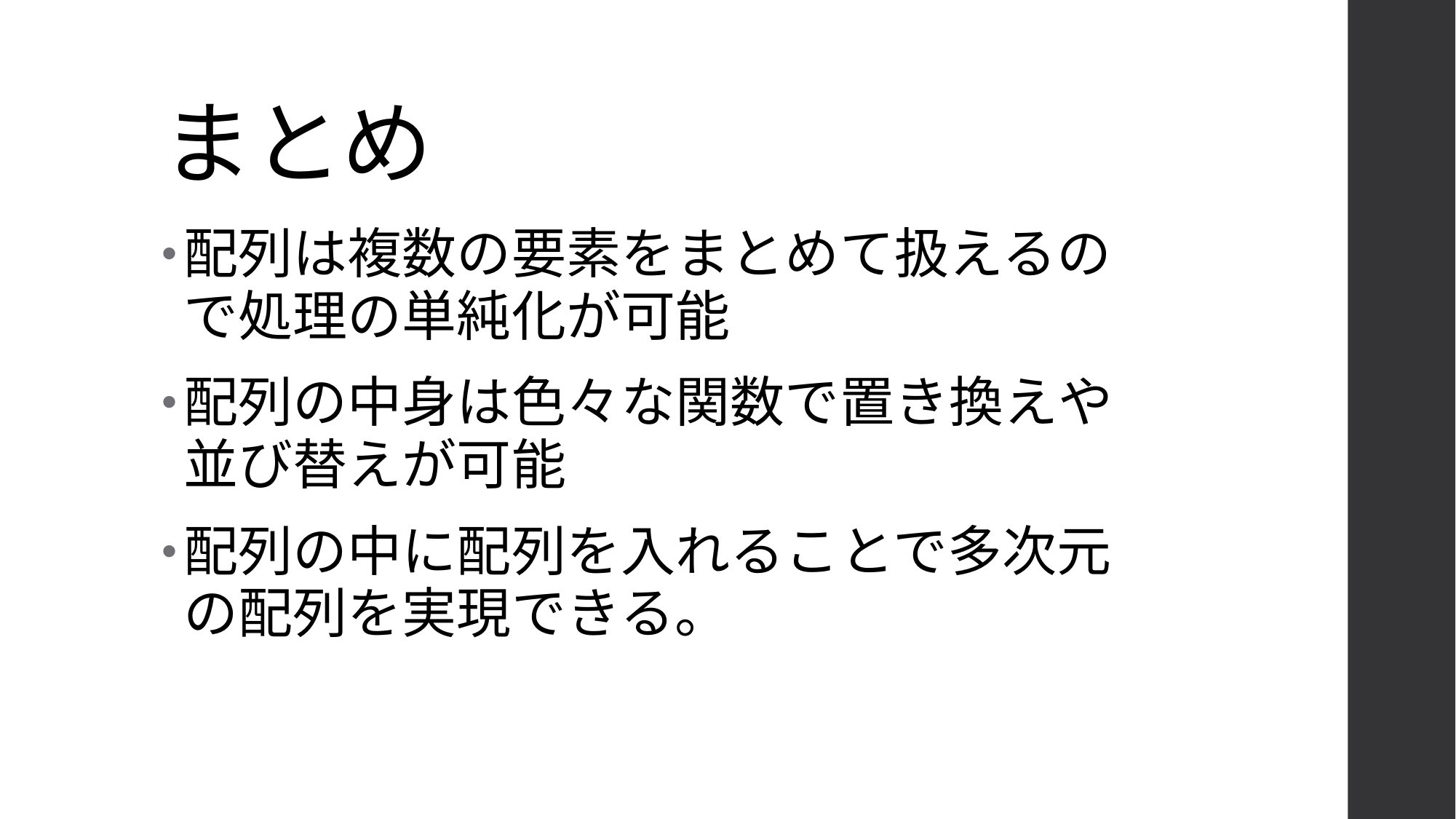

# まとめ
配列は複数の要素をまとめて扱えるので処理の単純化が可能
配列の中身は色々な関数で置き換えや並び替えが可能
配列の中に配列を入れることで多次元の配列を実現できる。